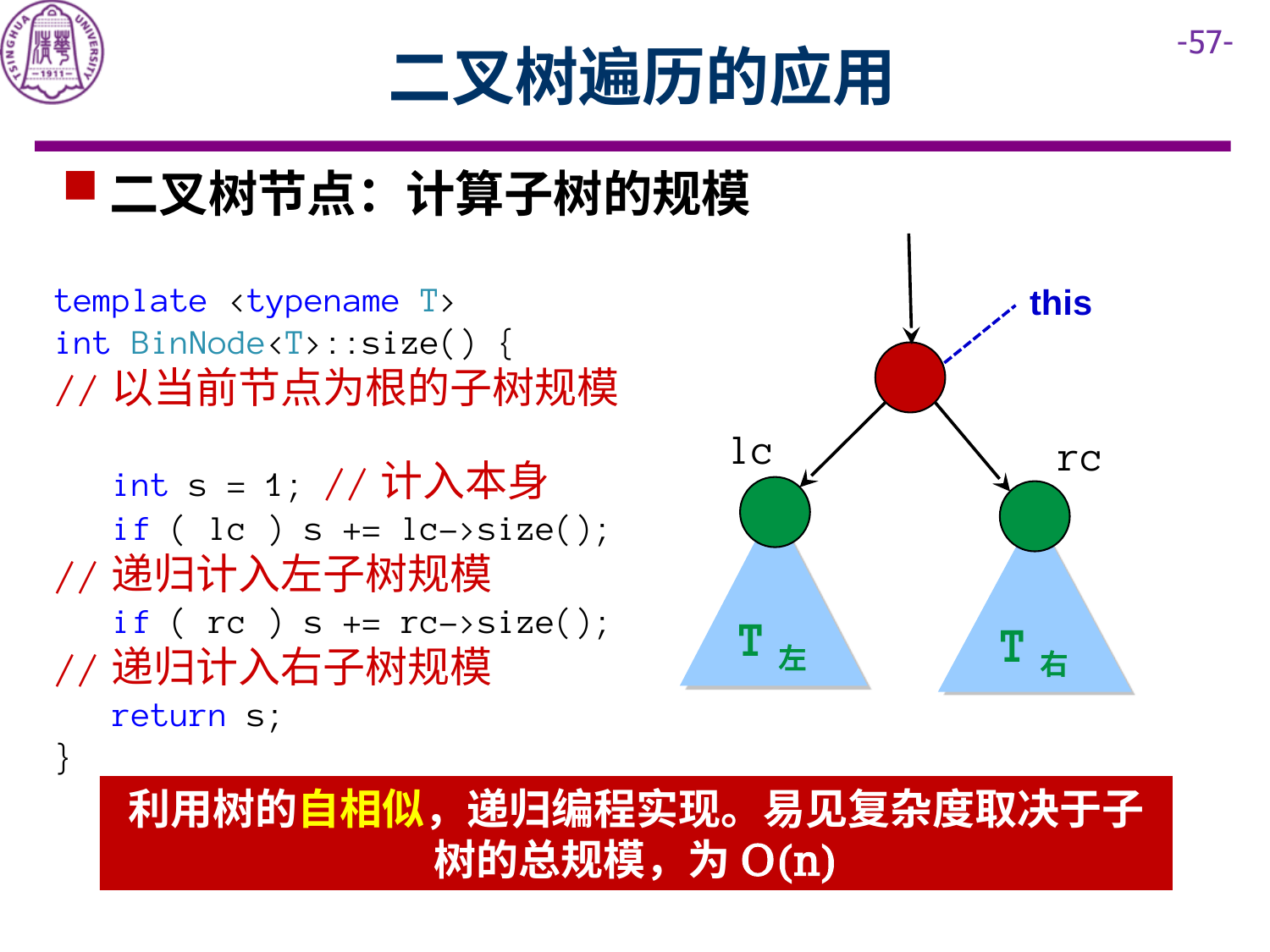

# 二叉树遍历的应用
二叉树节点：计算子树的规模
template <typename T>
int BinNode<T>::size() {
//以当前节点为根的子树规模
   int s = 1; //计入本身
   if ( lc ) s += lc->size();
//递归计入左子树规模
   if ( rc ) s += rc->size();
//递归计入右子树规模
   return s;
}
this

lc
rc

T左
T右
利用树的自相似，递归编程实现。易见复杂度取决于子树的总规模，为O(n)